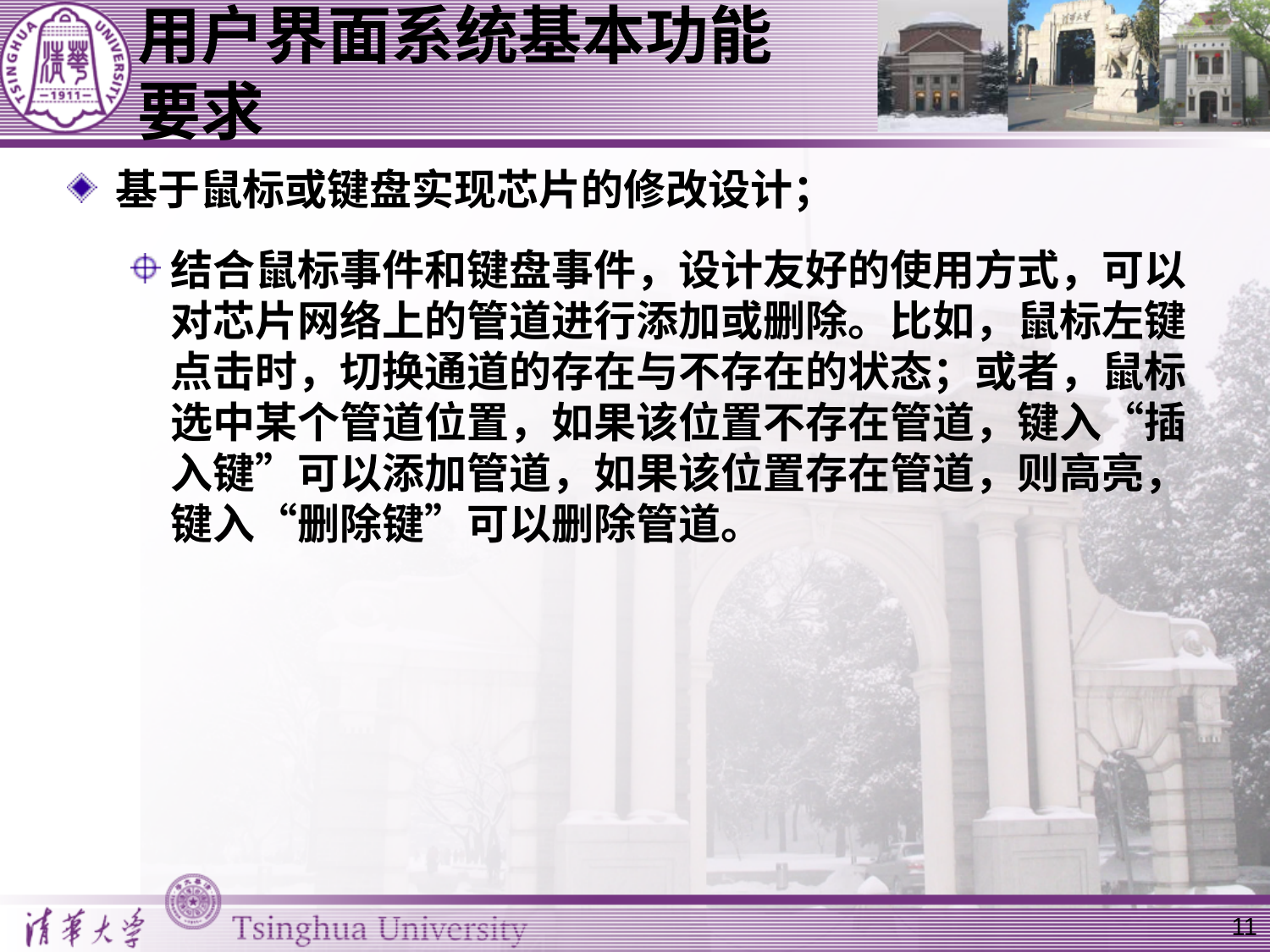

# 用户界面系统基本功能要求
基于鼠标或键盘实现芯片的修改设计；
结合鼠标事件和键盘事件，设计友好的使用方式，可以对芯片网络上的管道进行添加或删除。比如，鼠标左键点击时，切换通道的存在与不存在的状态；或者，鼠标选中某个管道位置，如果该位置不存在管道，键入“插入键”可以添加管道，如果该位置存在管道，则高亮，键入“删除键”可以删除管道。

11